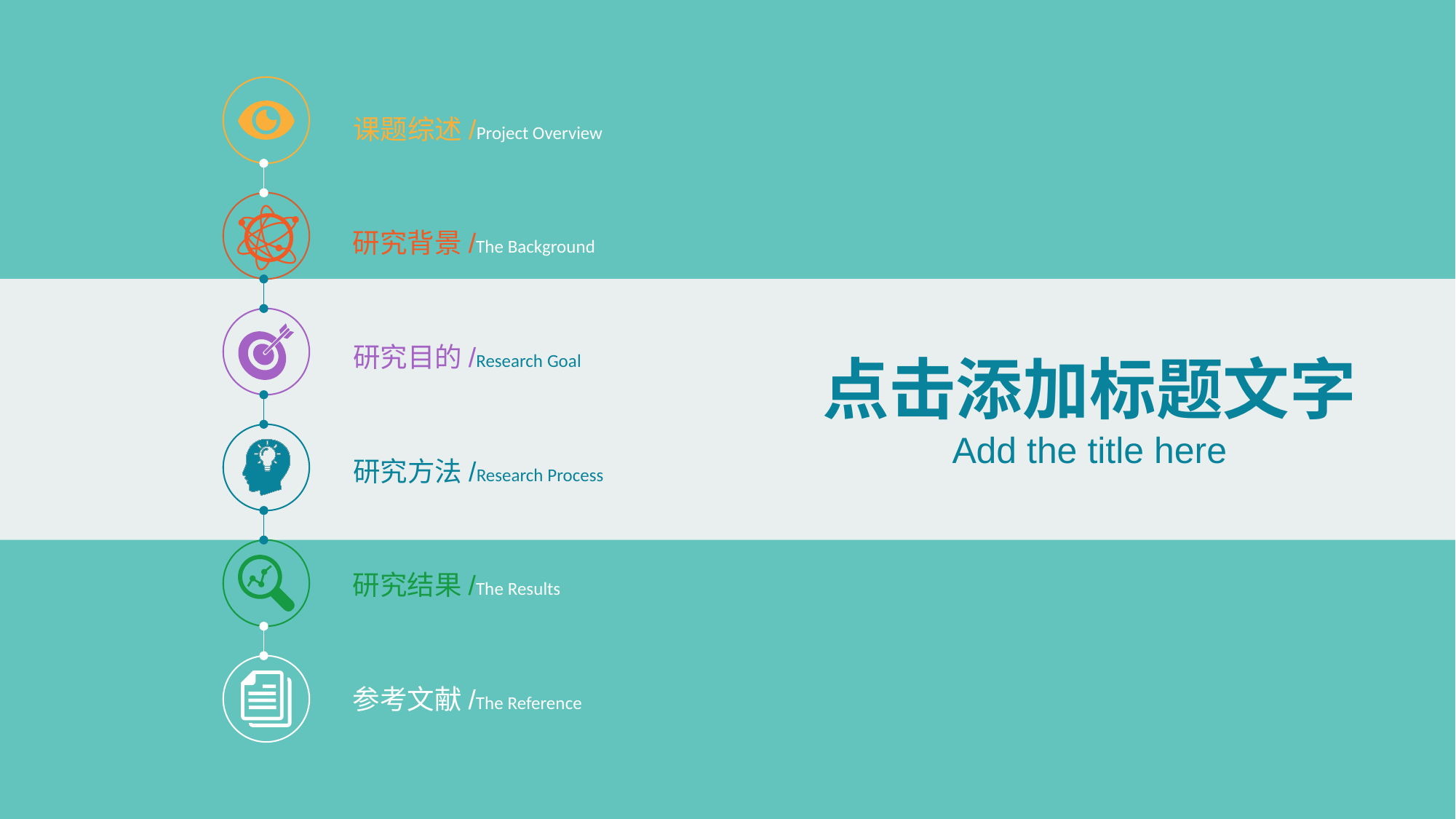

课题综述/Project Overview

研究背景/The Background

研究目的/Research Goal
点击添加标题文字
Add the title here

研究方法/Research Process

研究结果/The Results

参考文献/The Reference